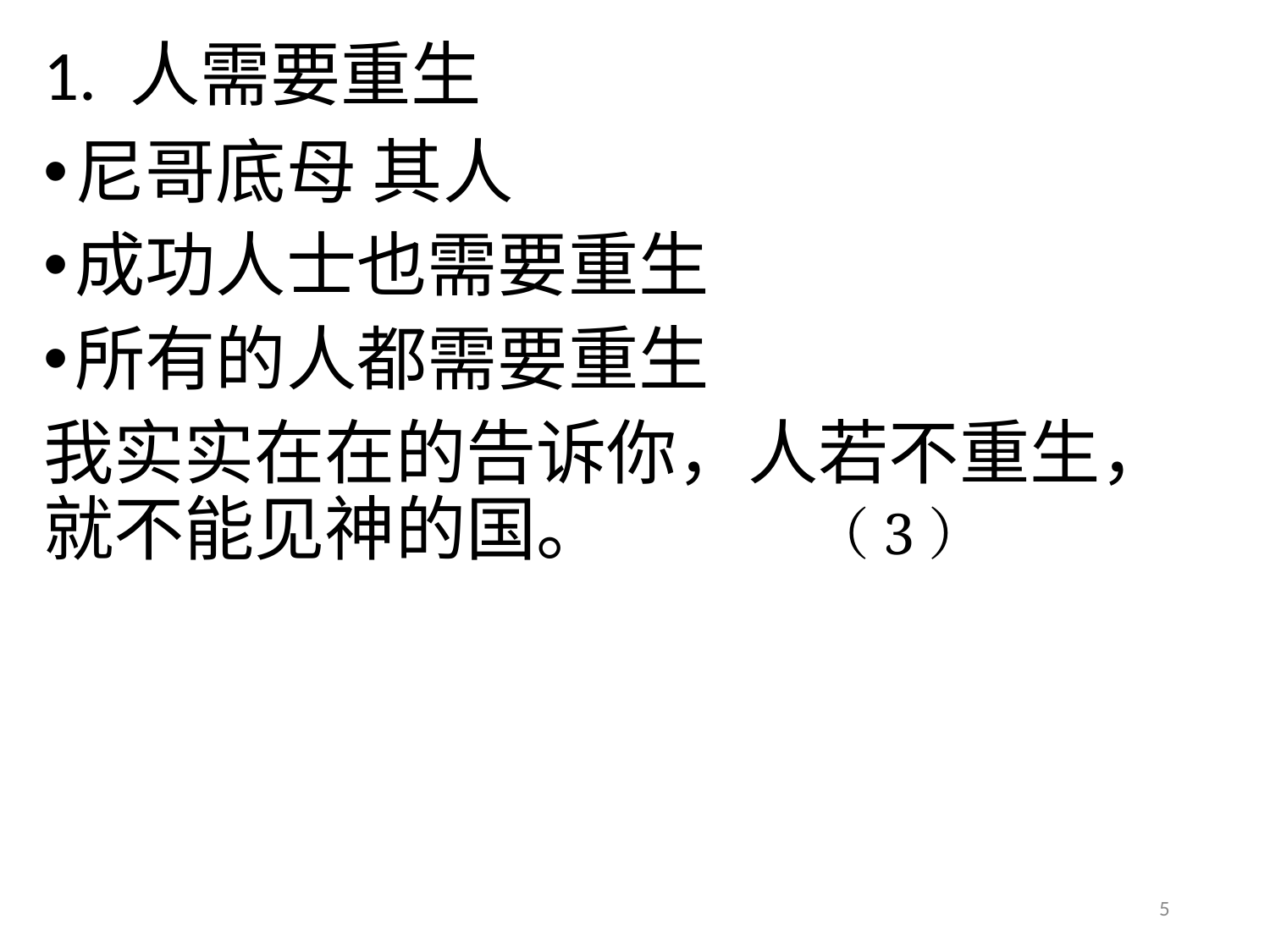

# 1. 人需要重生
尼哥底母 其人
成功人士也需要重生
所有的人都需要重生
我实实在在的告诉你，人若不重生，就不能见神的国。             （3）

5